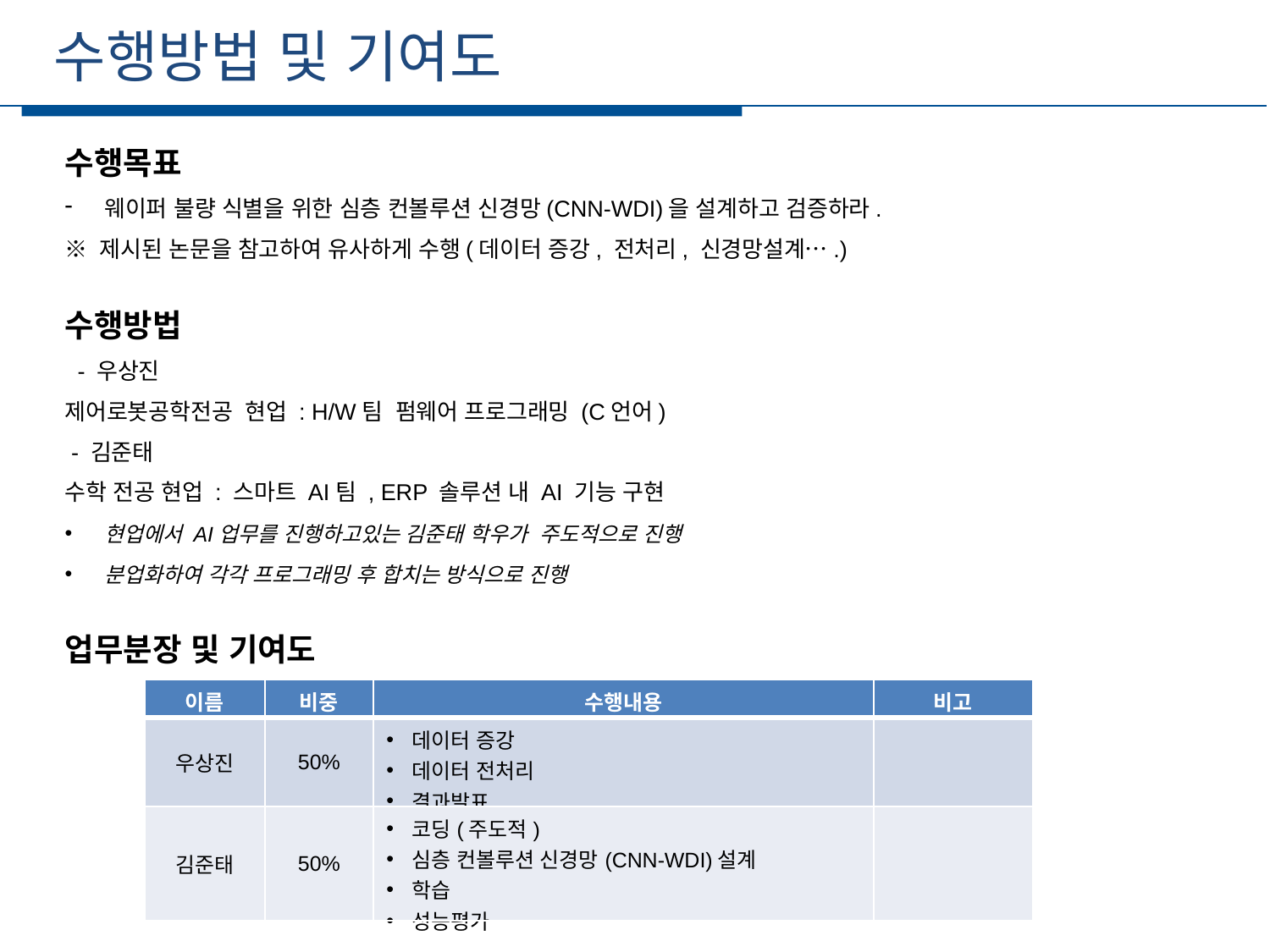

수행방법 및 기여도
세부일정

수행목표
웨이퍼 불량 식별을 위한 심층 컨볼루션 신경망(CNN-WDI)을 설계하고 검증하라.
※ 제시된 논문을 참고하여 유사하게 수행(데이터 증강, 전처리, 신경망설계….)

수행방법
  - 우상진
제어로봇공학전공  현업 : H/W팀  펌웨어 프로그래밍 (C언어)
 - 김준태
수학 전공 현업 : 스마트 AI팀 , ERP 솔루션 내 AI 기능 구현
현업에서 AI업무를 진행하고있는 김준태 학우가  주도적으로 진행
분업화하여 각각 프로그래밍 후 합치는 방식으로 진행

업무분장 및 기여도

| 이름 | 비중 | 수행내용 | 비고 |
| --- | --- | --- | --- |
| 우상진 | 50% | 데이터 증강 데이터 전처리 결과발표 |  |
| 김준태 | 50% | 코딩(주도적) 심층 컨볼루션 신경망(CNN-WDI)설계 학습 성능평가 |  |